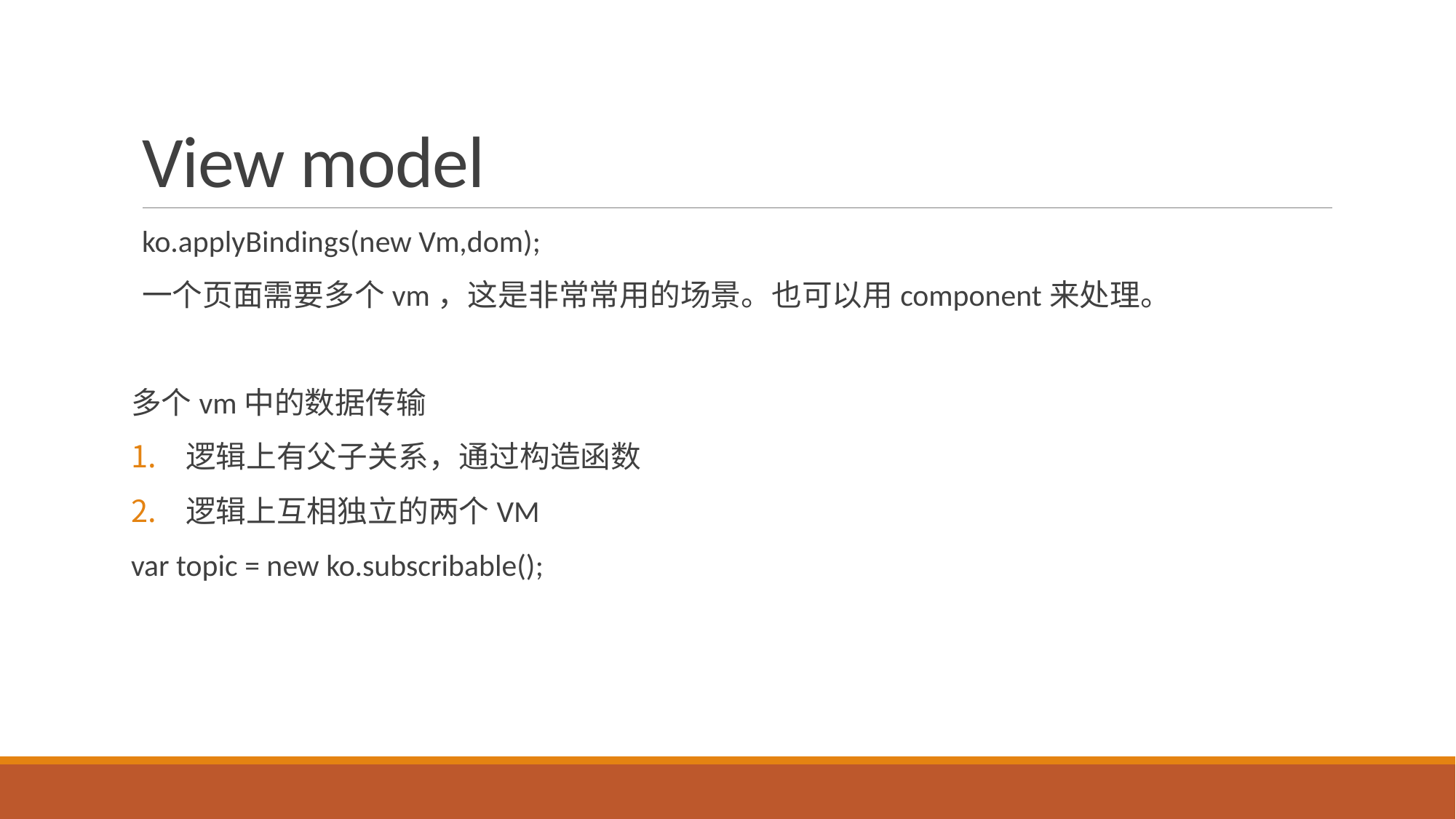

# View model
ko.applyBindings(new Vm,dom);
一个页面需要多个vm，这是非常常用的场景。也可以用component来处理。

多个vm中的数据传输
逻辑上有父子关系，通过构造函数
逻辑上互相独立的两个VM
var topic = new ko.subscribable();